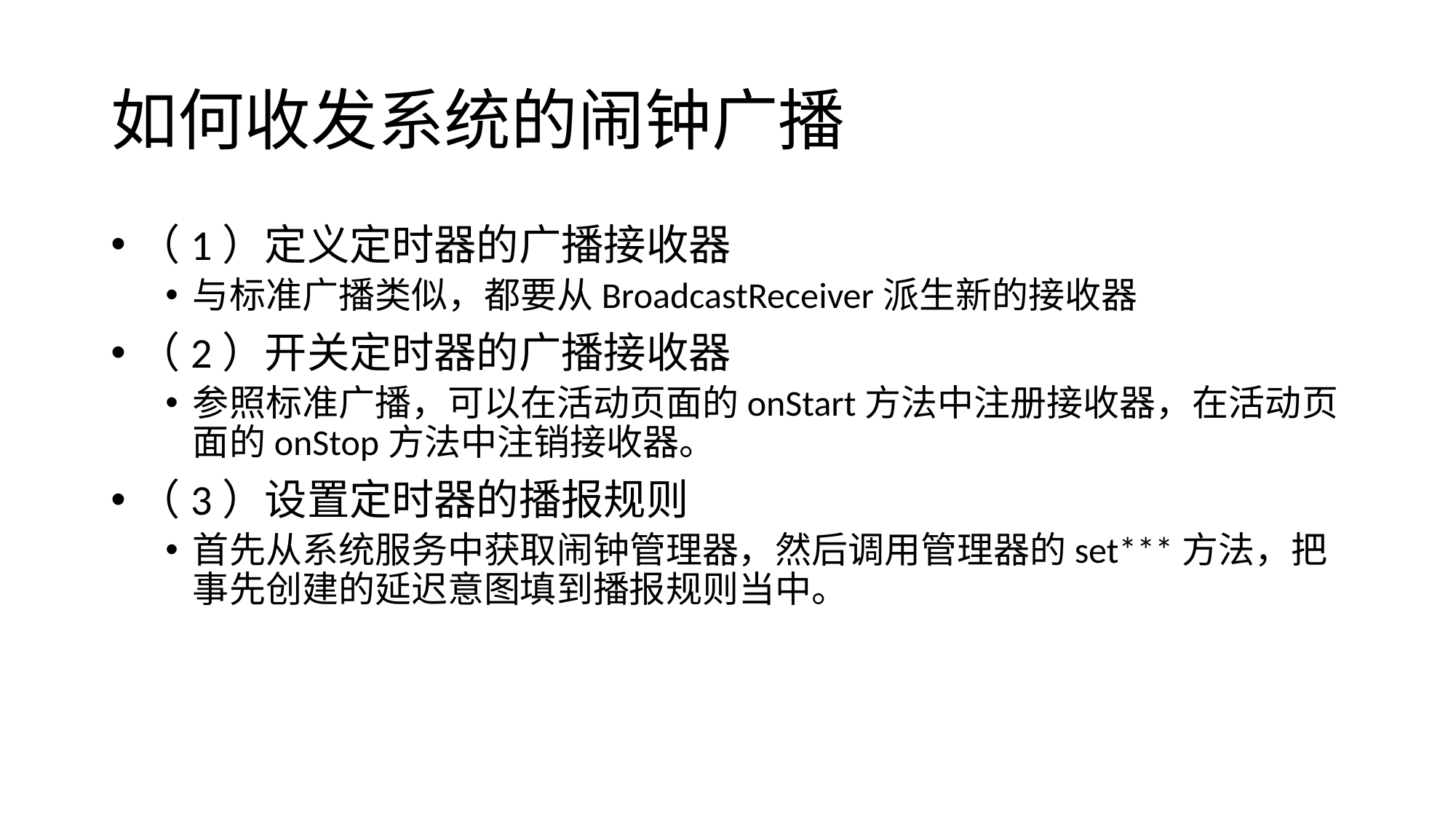

# 如何收发系统的闹钟广播
（1）定义定时器的广播接收器
与标准广播类似，都要从BroadcastReceiver派生新的接收器
（2）开关定时器的广播接收器
参照标准广播，可以在活动页面的onStart方法中注册接收器，在活动页面的onStop方法中注销接收器。
（3）设置定时器的播报规则
首先从系统服务中获取闹钟管理器，然后调用管理器的set***方法，把事先创建的延迟意图填到播报规则当中。